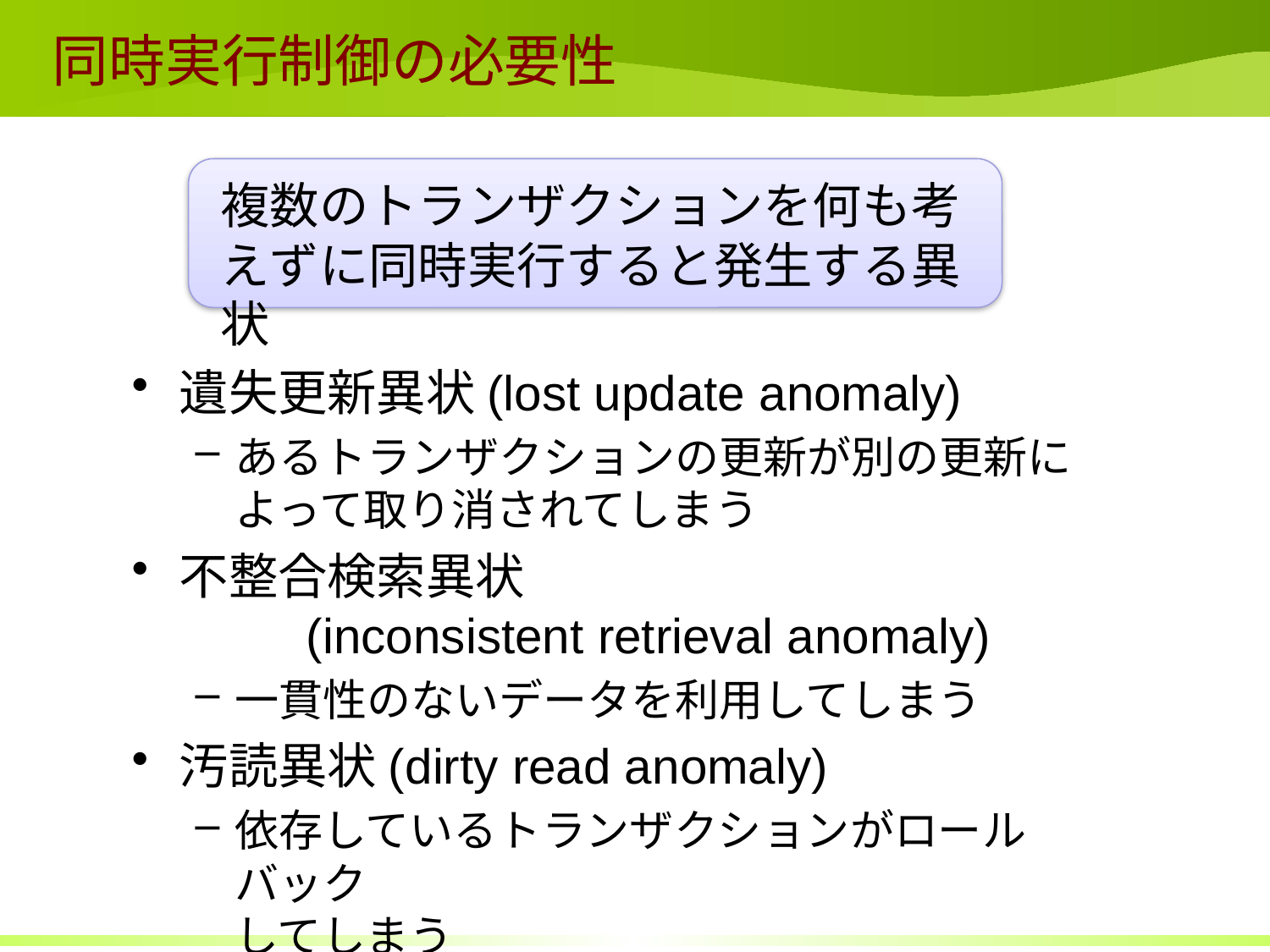

# 同時実行制御の必要性

複数のトランザクションを何も考えずに同時実行すると発生する異状

遺失更新異状(lost update anomaly)
あるトランザクションの更新が別の更新によって取り消されてしまう
不整合検索異状
	(inconsistent retrieval anomaly)
一貫性のないデータを利用してしまう
汚読異状(dirty read anomaly)
依存しているトランザクションがロールバック
してしまう